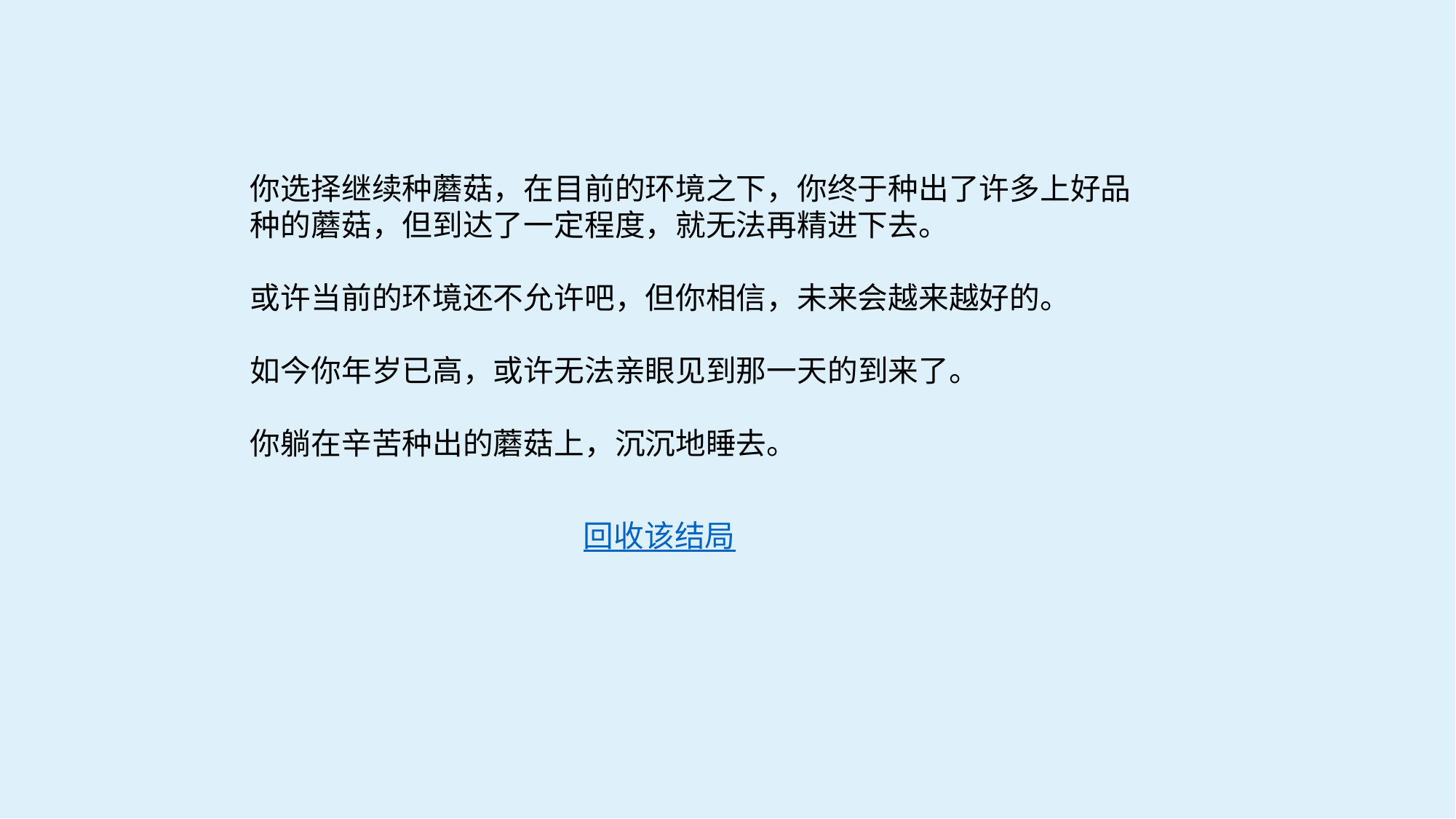

你选择继续种蘑菇，在目前的环境之下，你终于种出了许多上好品种的蘑菇，但到达了一定程度，就无法再精进下去。

或许当前的环境还不允许吧，但你相信，未来会越来越好的。

如今你年岁已高，或许无法亲眼见到那一天的到来了。

你躺在辛苦种出的蘑菇上，沉沉地睡去。
回收该结局